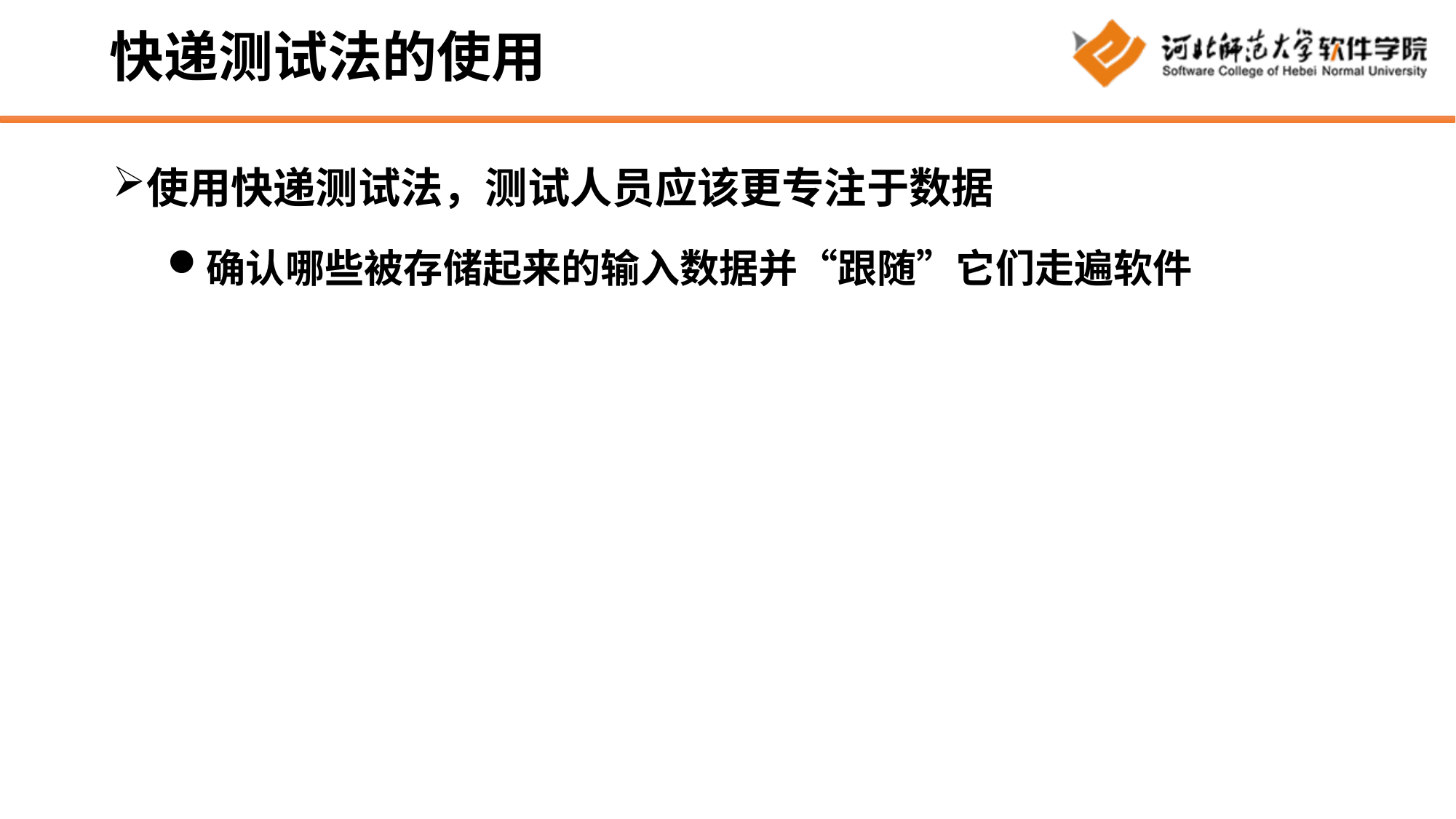

# 快递测试法的使用
使用快递测试法，测试人员应该更专注于数据
确认哪些被存储起来的输入数据并“跟随”它们走遍软件